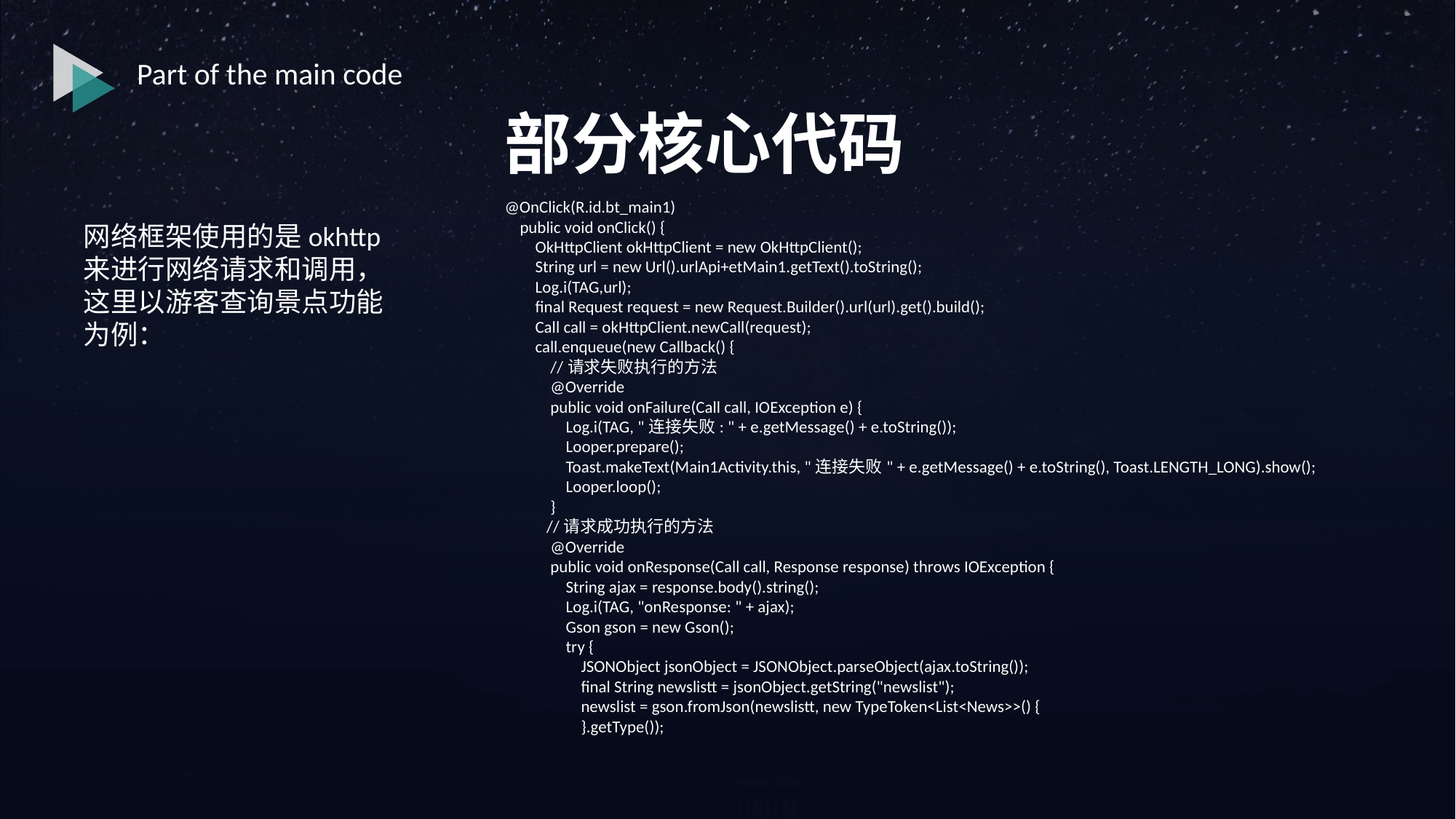

Part of the main code
部分核心代码
@OnClick(R.id.bt_main1)
    public void onClick() {
        OkHttpClient okHttpClient = new OkHttpClient();
        String url = new Url().urlApi+etMain1.getText().toString();
        Log.i(TAG,url);
        final Request request = new Request.Builder().url(url).get().build();
        Call call = okHttpClient.newCall(request);
        call.enqueue(new Callback() {
            //请求失败执行的方法
            @Override
            public void onFailure(Call call, IOException e) {
                Log.i(TAG, "连接失败: " + e.getMessage() + e.toString());
                Looper.prepare();
                Toast.makeText(Main1Activity.this, "连接失败" + e.getMessage() + e.toString(), Toast.LENGTH_LONG).show();
                Looper.loop();
            }
           //请求成功执行的方法
            @Override
            public void onResponse(Call call, Response response) throws IOException {
                String ajax = response.body().string();
                Log.i(TAG, "onResponse: " + ajax);
                Gson gson = new Gson();
                try {
                    JSONObject jsonObject = JSONObject.parseObject(ajax.toString());
                    final String newslistt = jsonObject.getString("newslist");
                    newslist = gson.fromJson(newslistt, new TypeToken<List<News>>() {
                    }.getType());
网络框架使用的是okhttp来进行网络请求和调用，这里以游客查询景点功能为例：